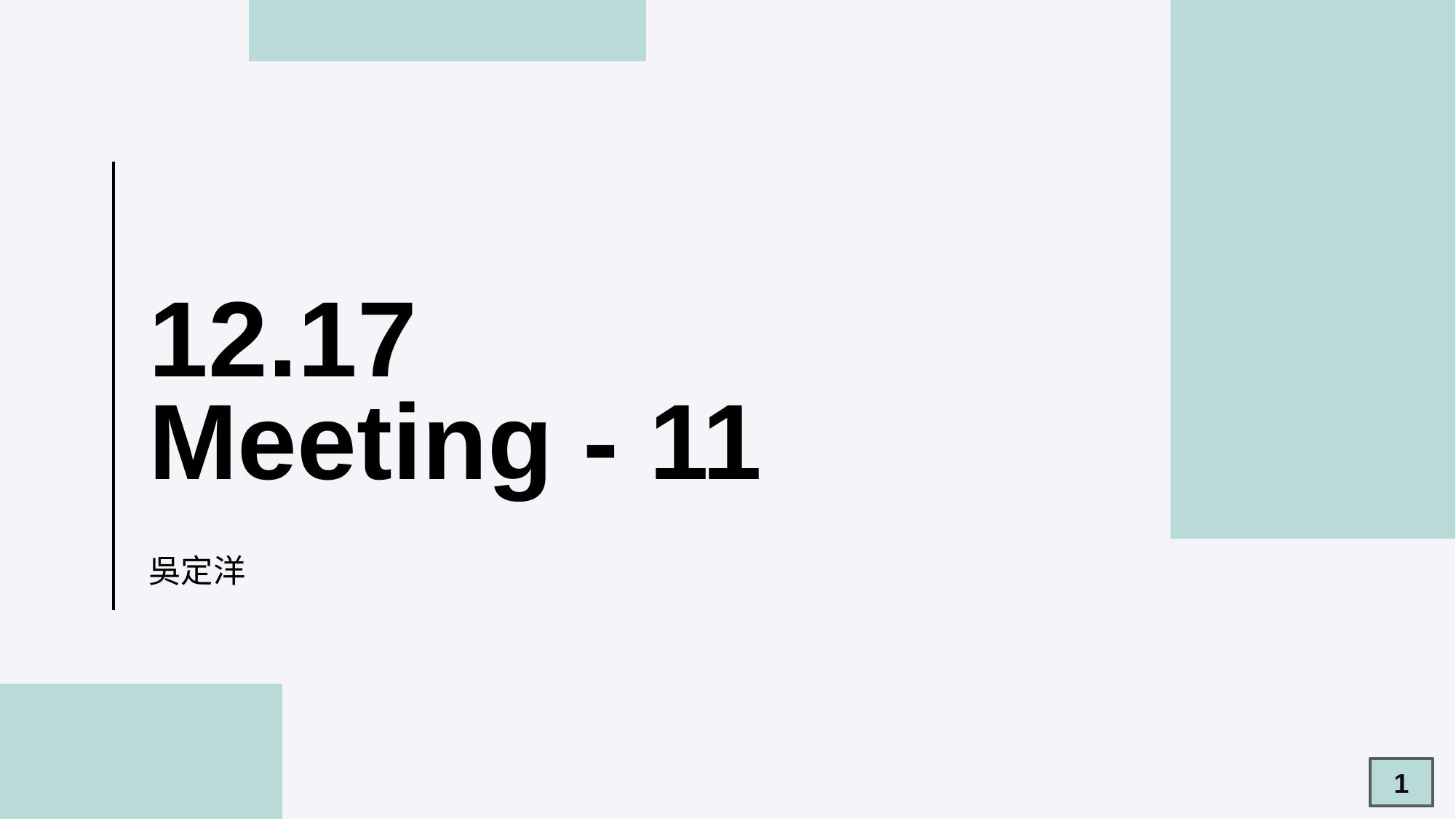

# 12.17 Meeting - 11
吳定洋

1